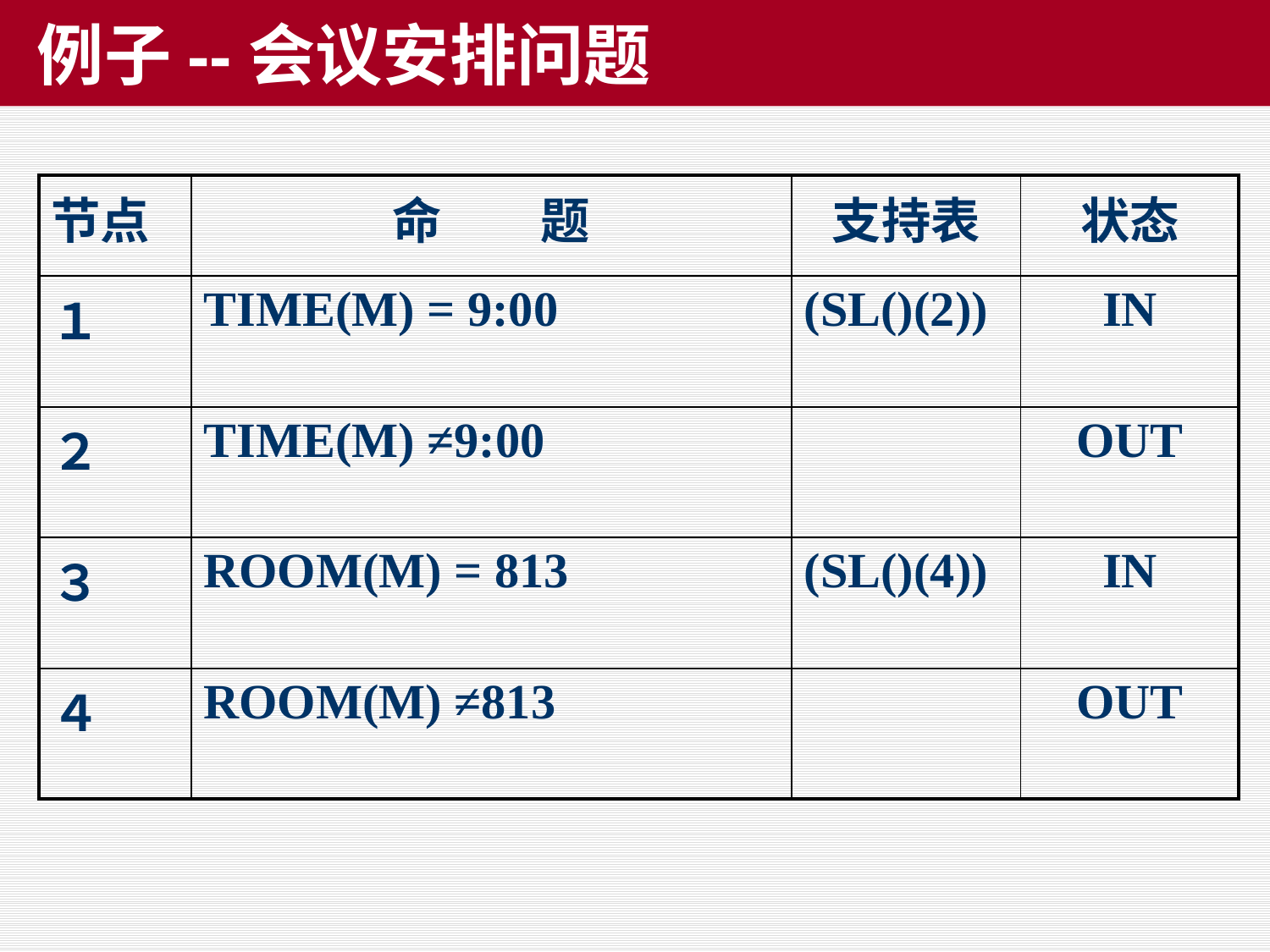

# 例子--会议安排问题
| 节点 | 命　　题 | 支持表 | 状态 |
| --- | --- | --- | --- |
| １ | TIME(M) = 9:00 | (SL()(2)) | IN |
| ２ | TIME(M) ≠9:00 |  | OUT |
| ３ | ROOM(M) = 813 | (SL()(4)) | IN |
| ４ | ROOM(M) ≠813 |  | OUT |